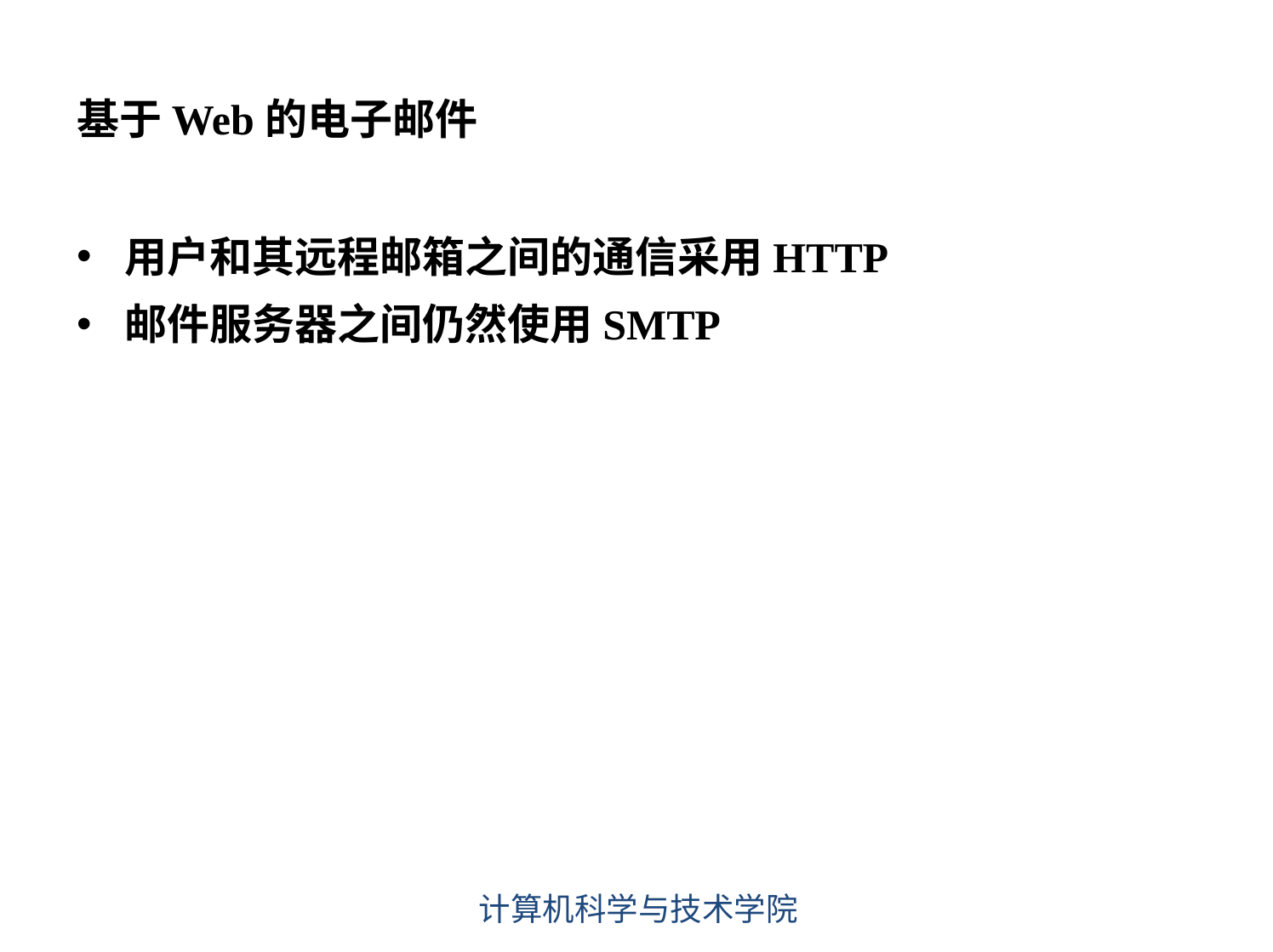

# 基于Web的电子邮件
用户和其远程邮箱之间的通信采用HTTP
邮件服务器之间仍然使用SMTP
计算机科学与技术学院
31